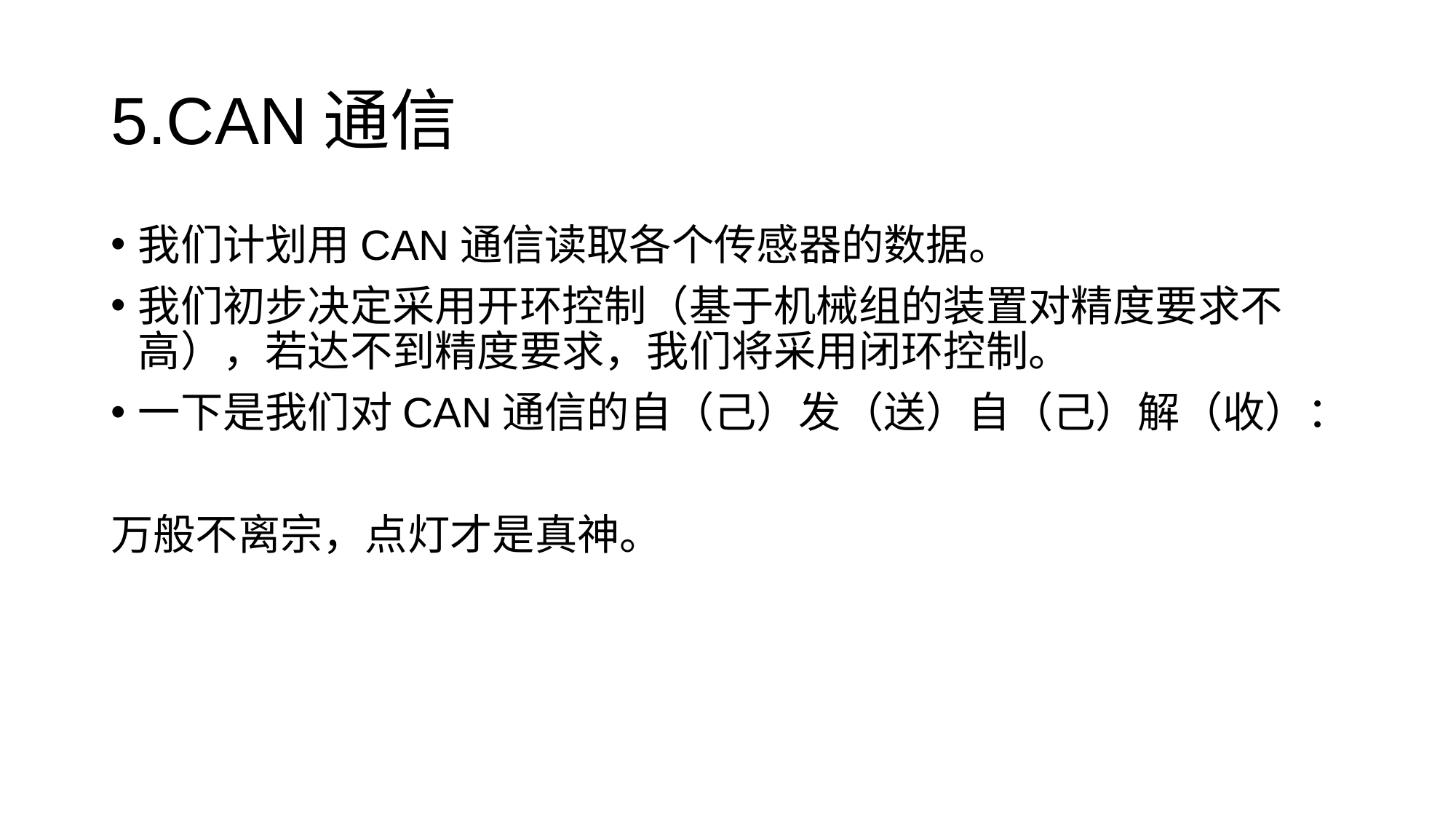

# 5.CAN通信
我们计划用CAN通信读取各个传感器的数据。
我们初步决定采用开环控制（基于机械组的装置对精度要求不高），若达不到精度要求，我们将采用闭环控制。
一下是我们对CAN通信的自（己）发（送）自（己）解（收）：

万般不离宗，点灯才是真神。